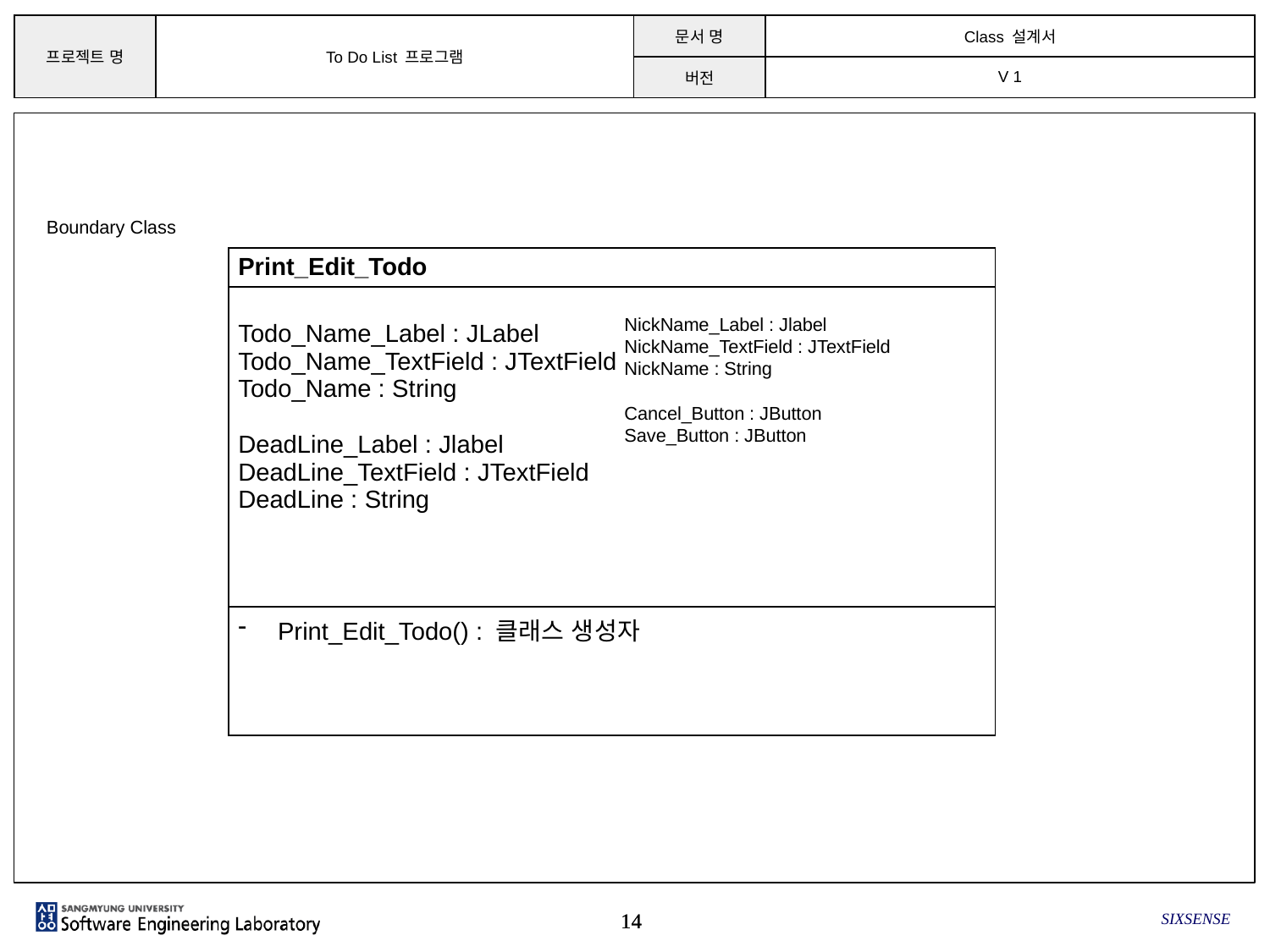

Boundary Class
| Print\_Edit\_Todo |
| --- |
| Todo\_Name\_Label : JLabel Todo\_Name\_TextField : JTextField Todo\_Name : String DeadLine\_Label : Jlabel DeadLine\_TextField : JTextField DeadLine : String |
| Print\_Edit\_Todo() : 클래스 생성자 |

NickName_Label : Jlabel
NickName_TextField : JTextField
NickName : String

Cancel_Button : JButton
Save_Button : JButton

SIXSENSE